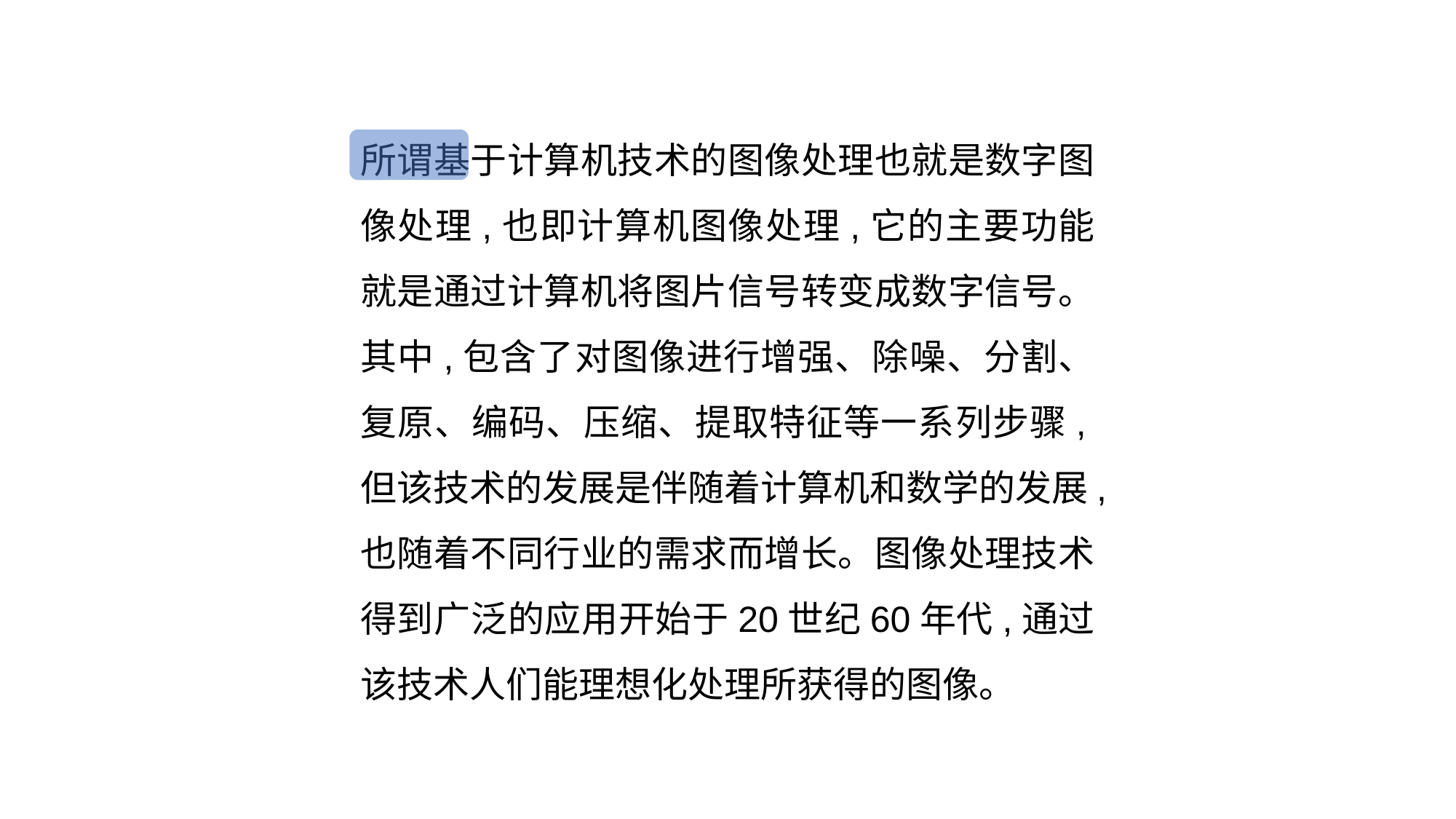

所谓基于计算机技术的图像处理也就是数字图像处理,也即计算机图像处理,它的主要功能就是通过计算机将图片信号转变成数字信号。其中,包含了对图像进行增强、除噪、分割、复原、编码、压缩、提取特征等一系列步骤,但该技术的发展是伴随着计算机和数学的发展,也随着不同行业的需求而增长。图像处理技术得到广泛的应用开始于20世纪60年代,通过该技术人们能理想化处理所获得的图像。